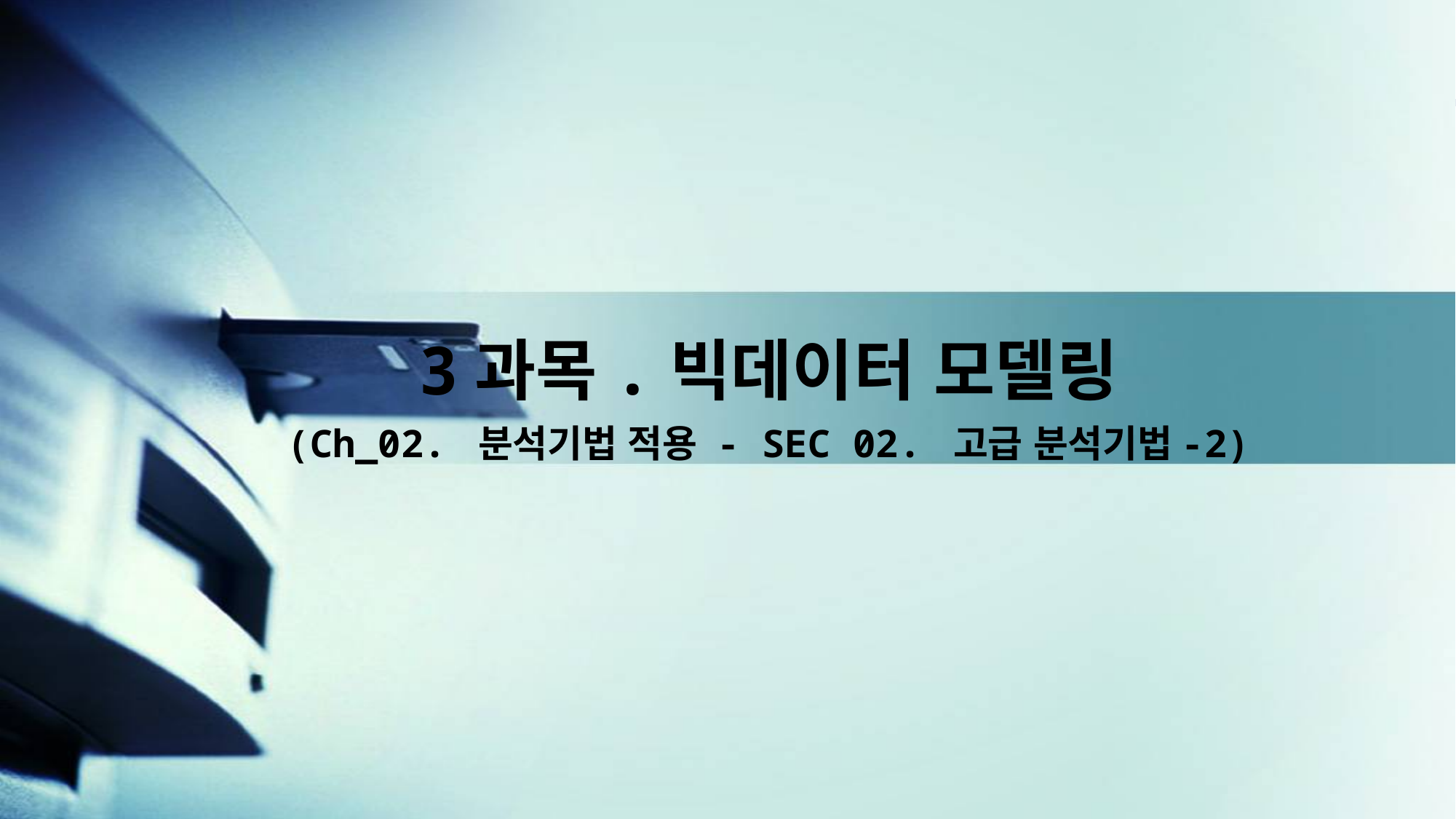

3과목.빅데이터 모델링
(Ch_02. 분석기법 적용 - SEC 02. 고급 분석기법-2)